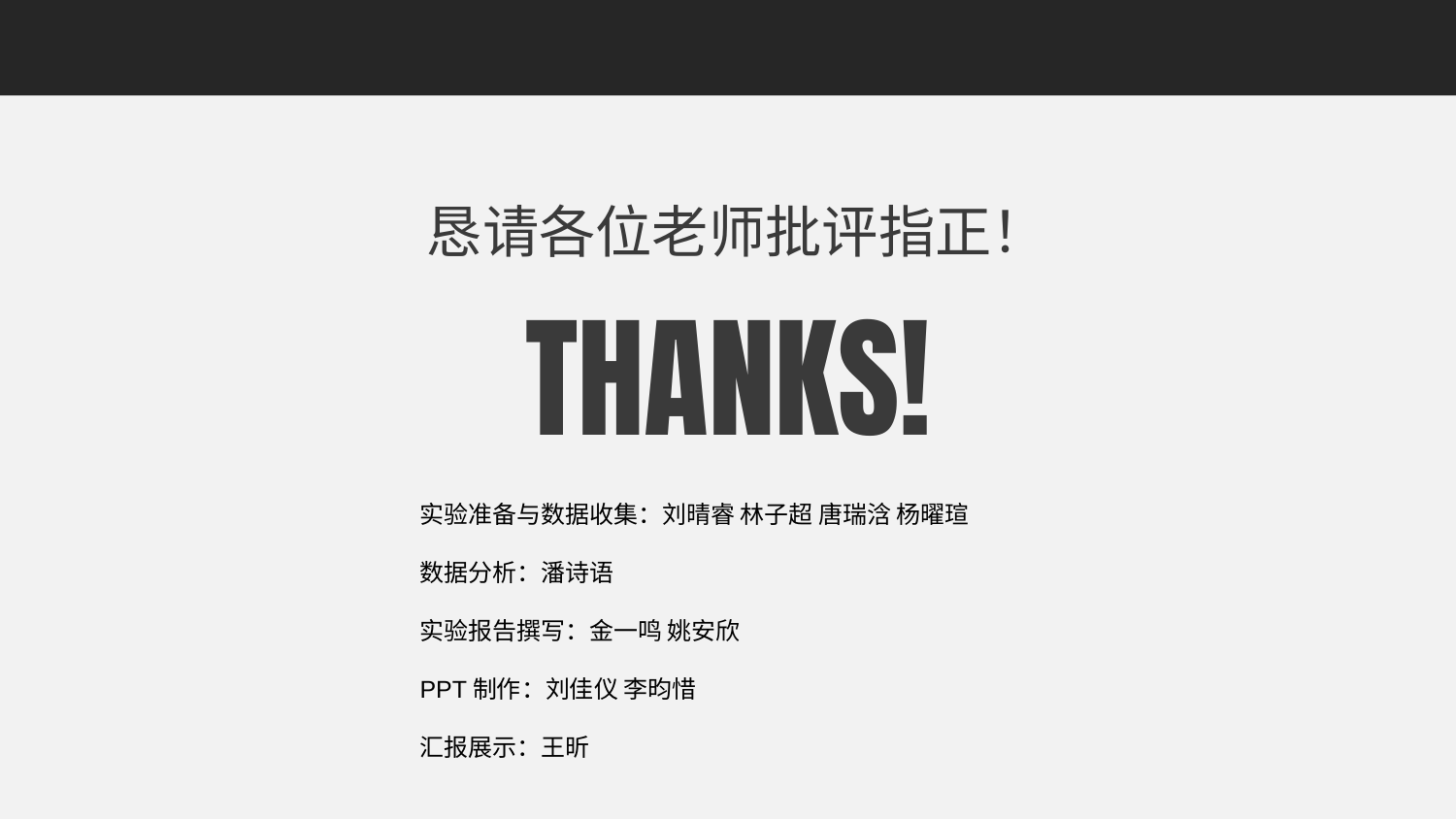

恳请各位老师批评指正！
THANKS!
实验准备与数据收集：刘晴睿 林子超 唐瑞浛 杨曜瑄

数据分析：潘诗语

实验报告撰写：金一鸣 姚安欣

PPT制作：刘佳仪 李昀惜

汇报展示：王昕